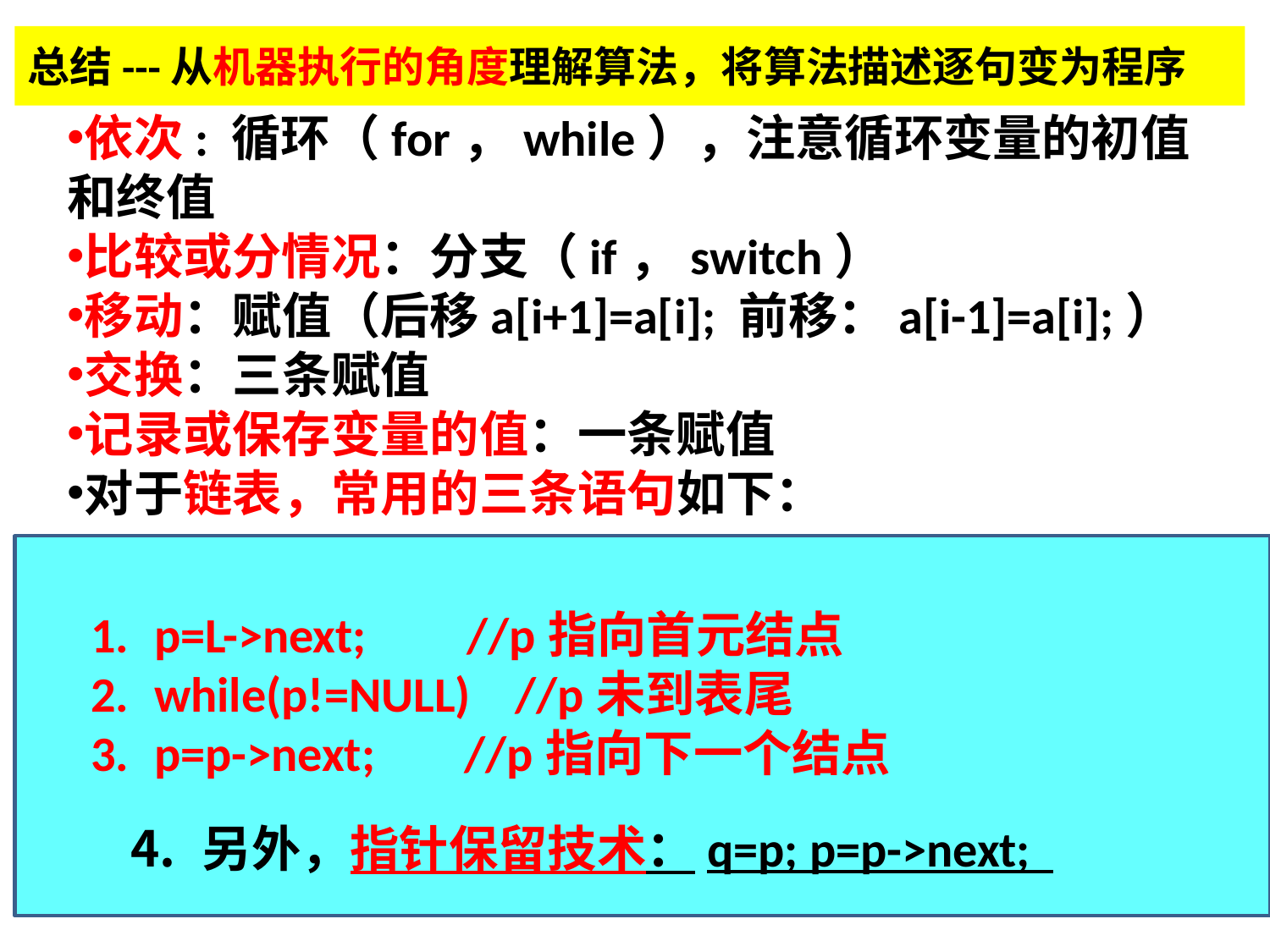

总结---从机器执行的角度理解算法，将算法描述逐句变为程序
依次: 循环（for，while），注意循环变量的初值和终值
比较或分情况：分支（if，switch）
移动：赋值（后移a[i+1]=a[i]; 前移：a[i-1]=a[i];）
交换：三条赋值
记录或保存变量的值：一条赋值
对于链表，常用的三条语句如下：

另外，指针保留技术：q=p; p=p->next;

p=L->next;         //p指向首元结点
while(p!=NULL)    //p未到表尾
p=p->next;        //p指向下一个结点